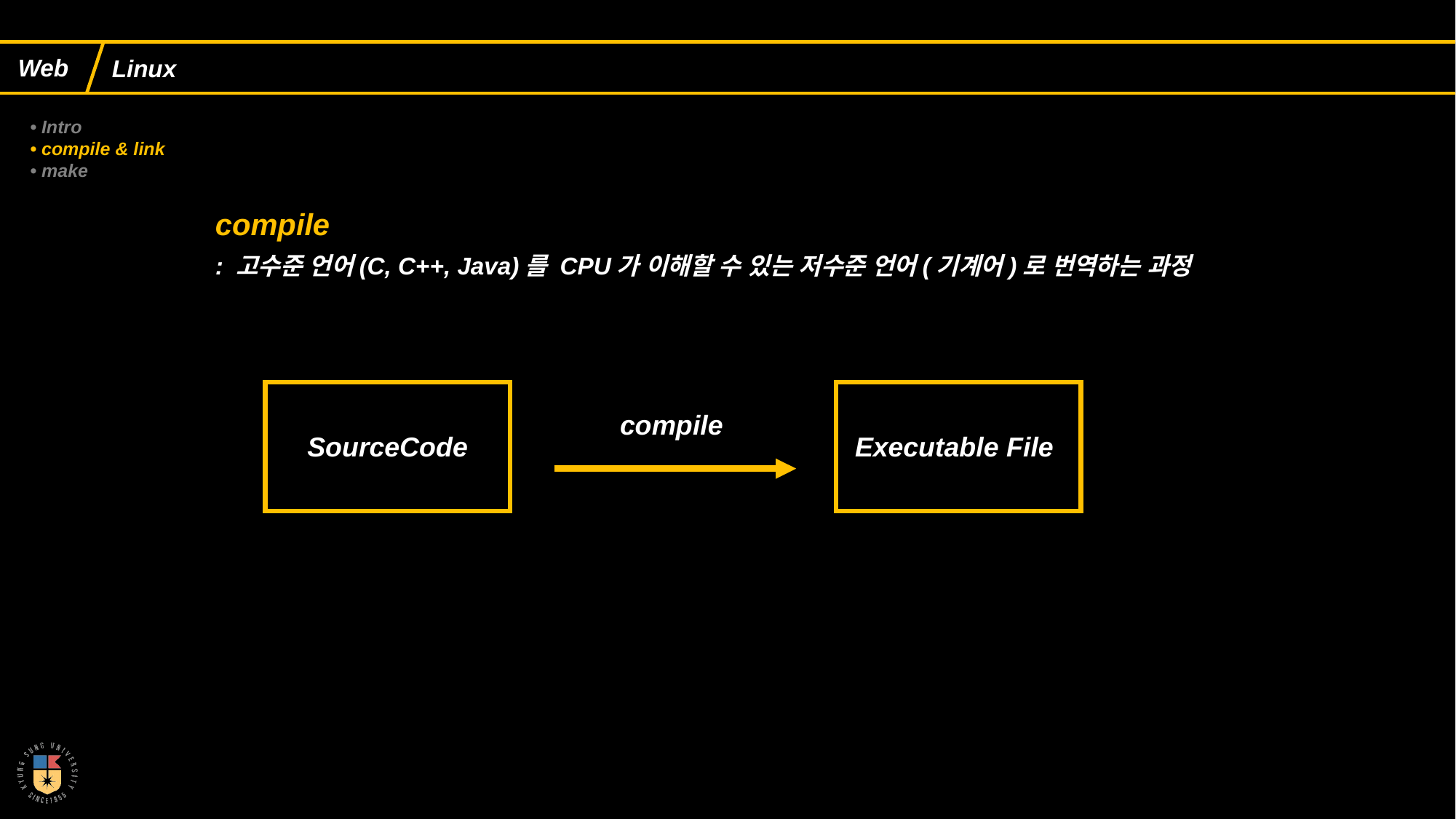

Linux
• Intro
• compile & link
• make
compile

: 고수준 언어(C, C++, Java)를 CPU가 이해할 수 있는 저수준 언어(기계어)로 번역하는 과정

compile
SourceCode
Executable File